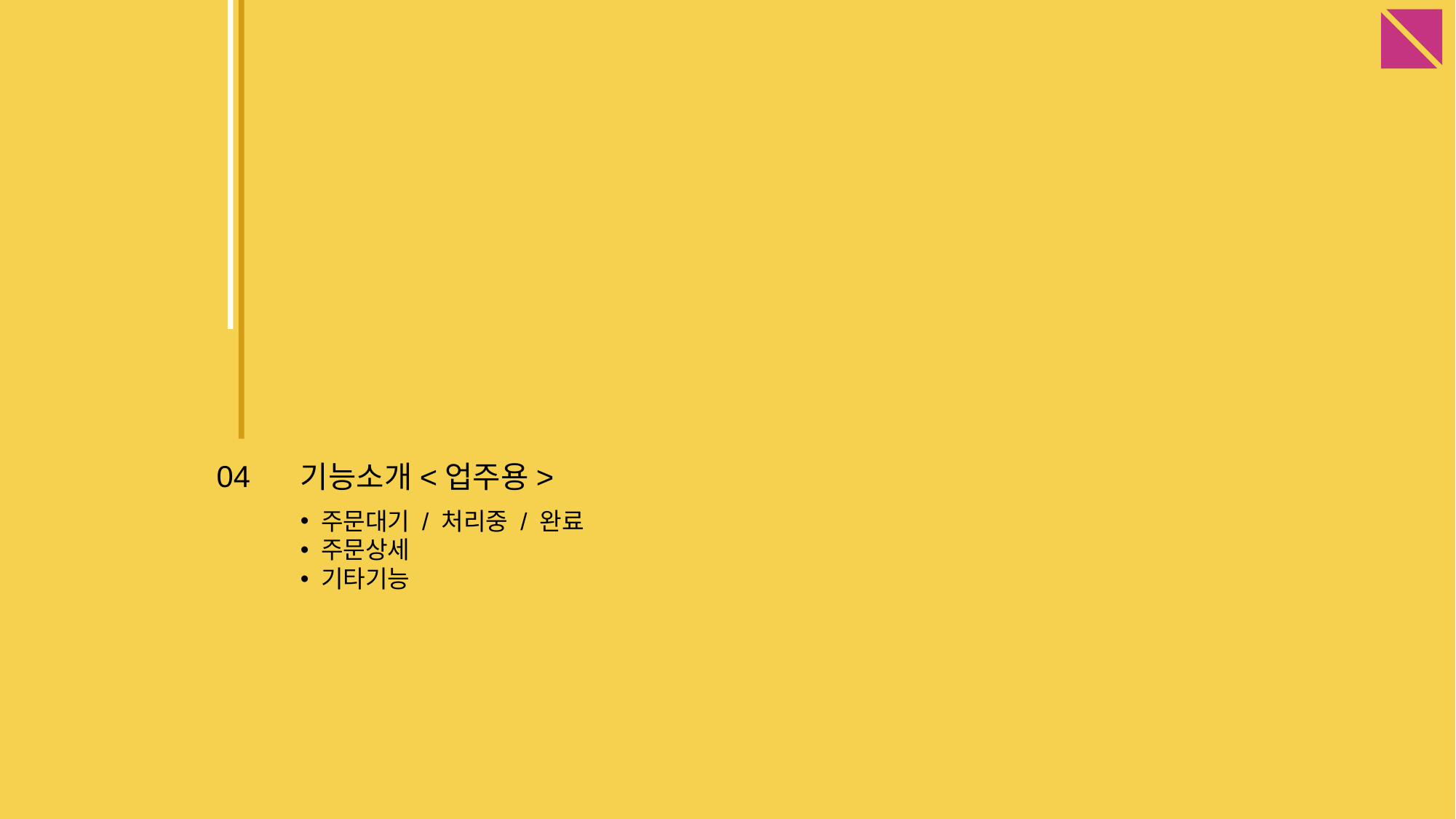

04
기능소개<업주용>
주문대기 / 처리중 / 완료
주문상세
기타기능